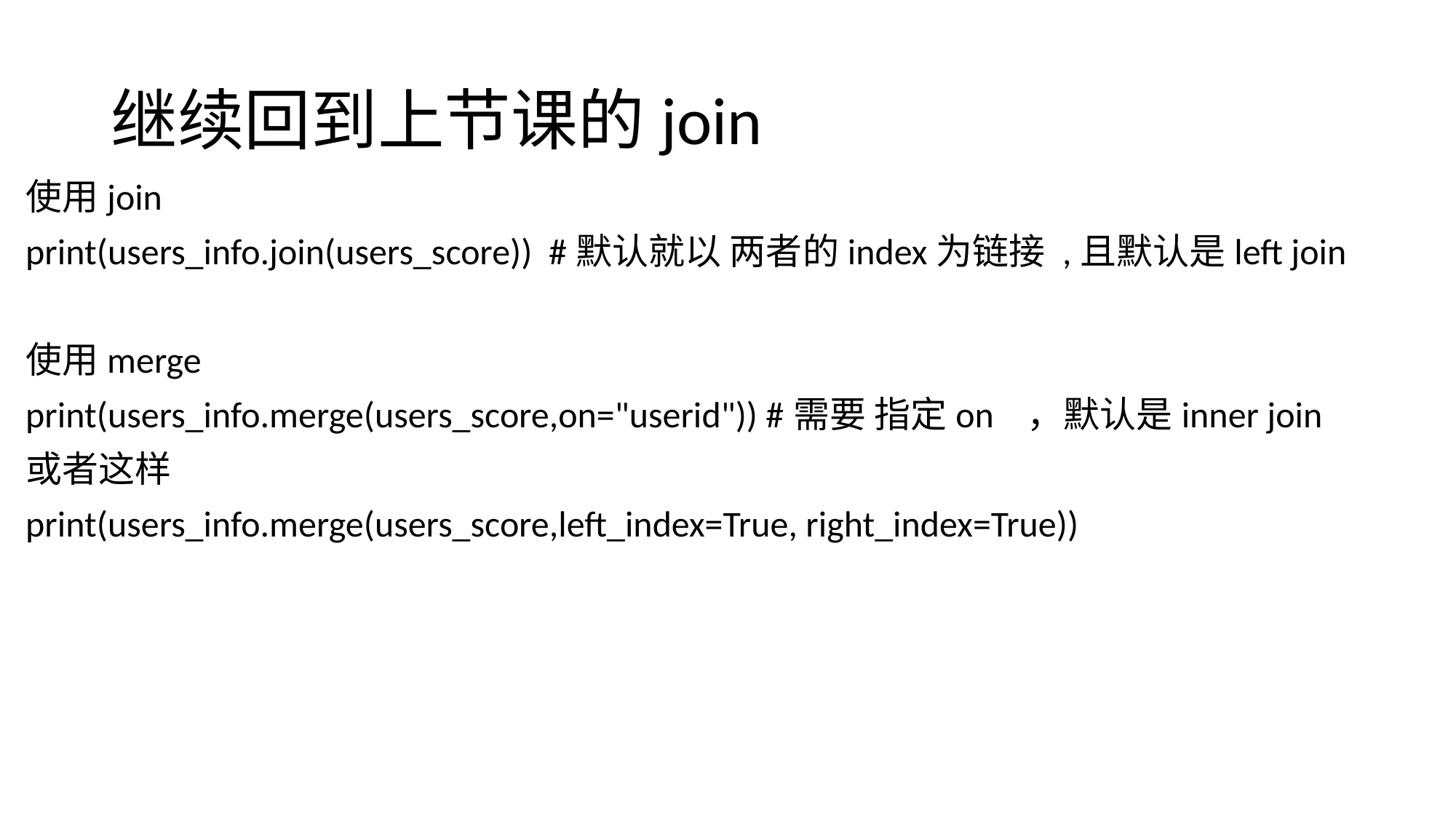

# 继续回到上节课的join
使用join
print(users_info.join(users_score))  #默认就以 两者的index为链接 ,且默认是left join

使用merge
print(users_info.merge(users_score,on="userid")) #需要 指定on   ，默认是inner join
或者这样
print(users_info.merge(users_score,left_index=True, right_index=True))